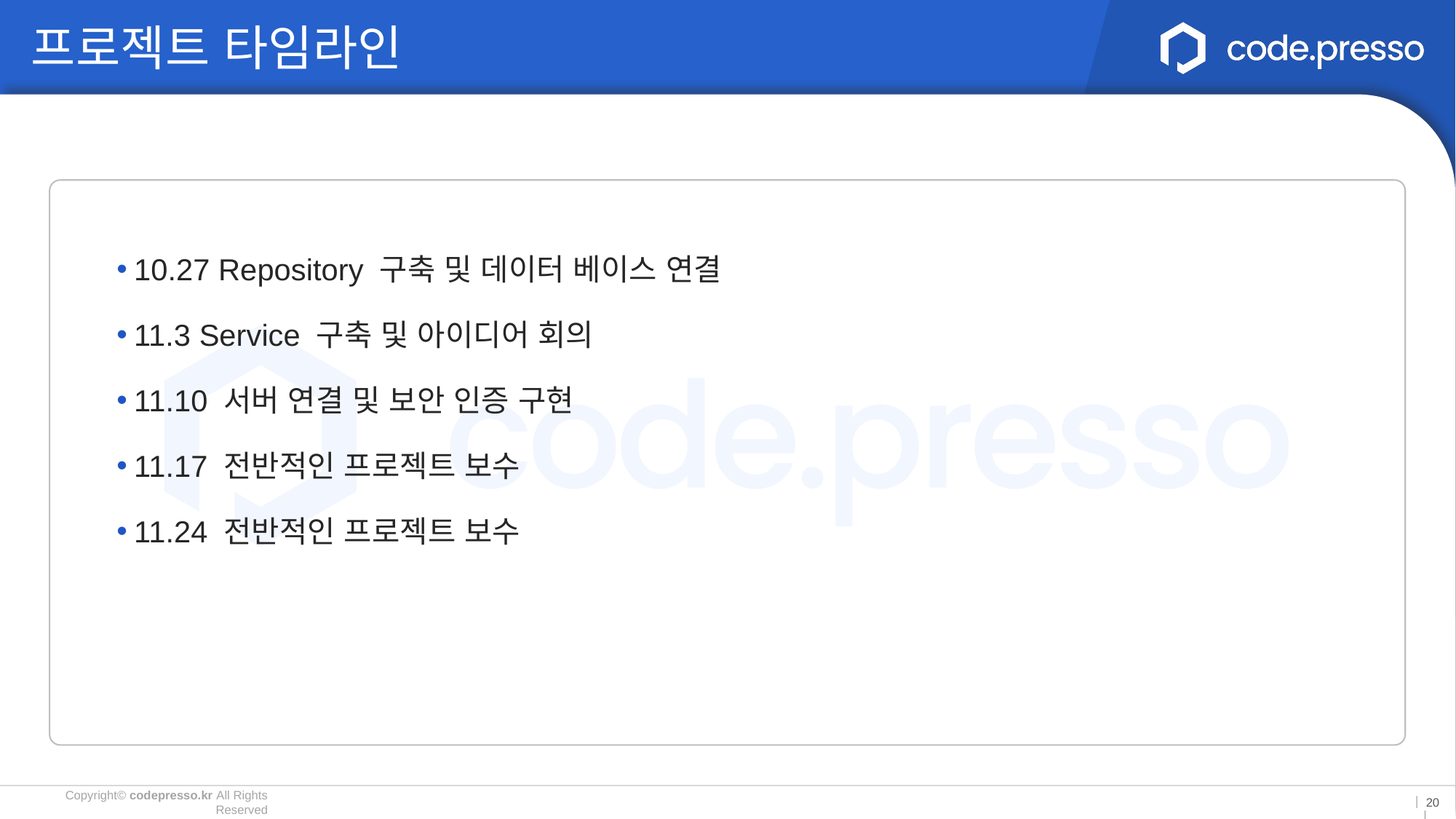

프로젝트 타임라인

10.27 Repository 구축 및 데이터 베이스 연결

11.3 Service 구축 및 아이디어 회의

11.10 서버 연결 및 보안 인증 구현

11.17 전반적인 프로젝트 보수

11.24 전반적인 프로젝트 보수